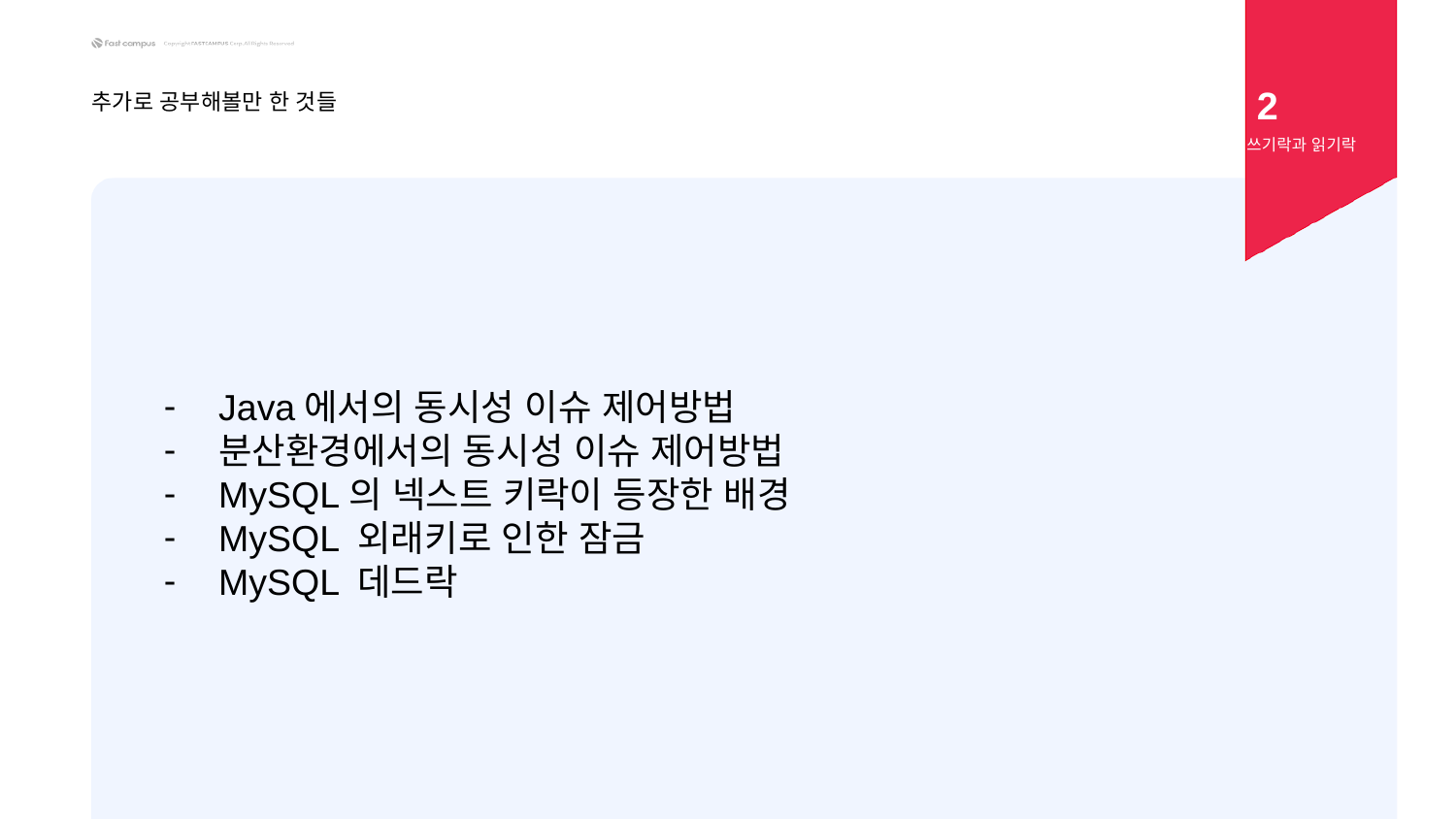

2
추가로 공부해볼만 한 것들
쓰기락과 읽기락
Java에서의 동시성 이슈 제어방법
분산환경에서의 동시성 이슈 제어방법
MySQL의 넥스트 키락이 등장한 배경
MySQL 외래키로 인한 잠금
MySQL 데드락